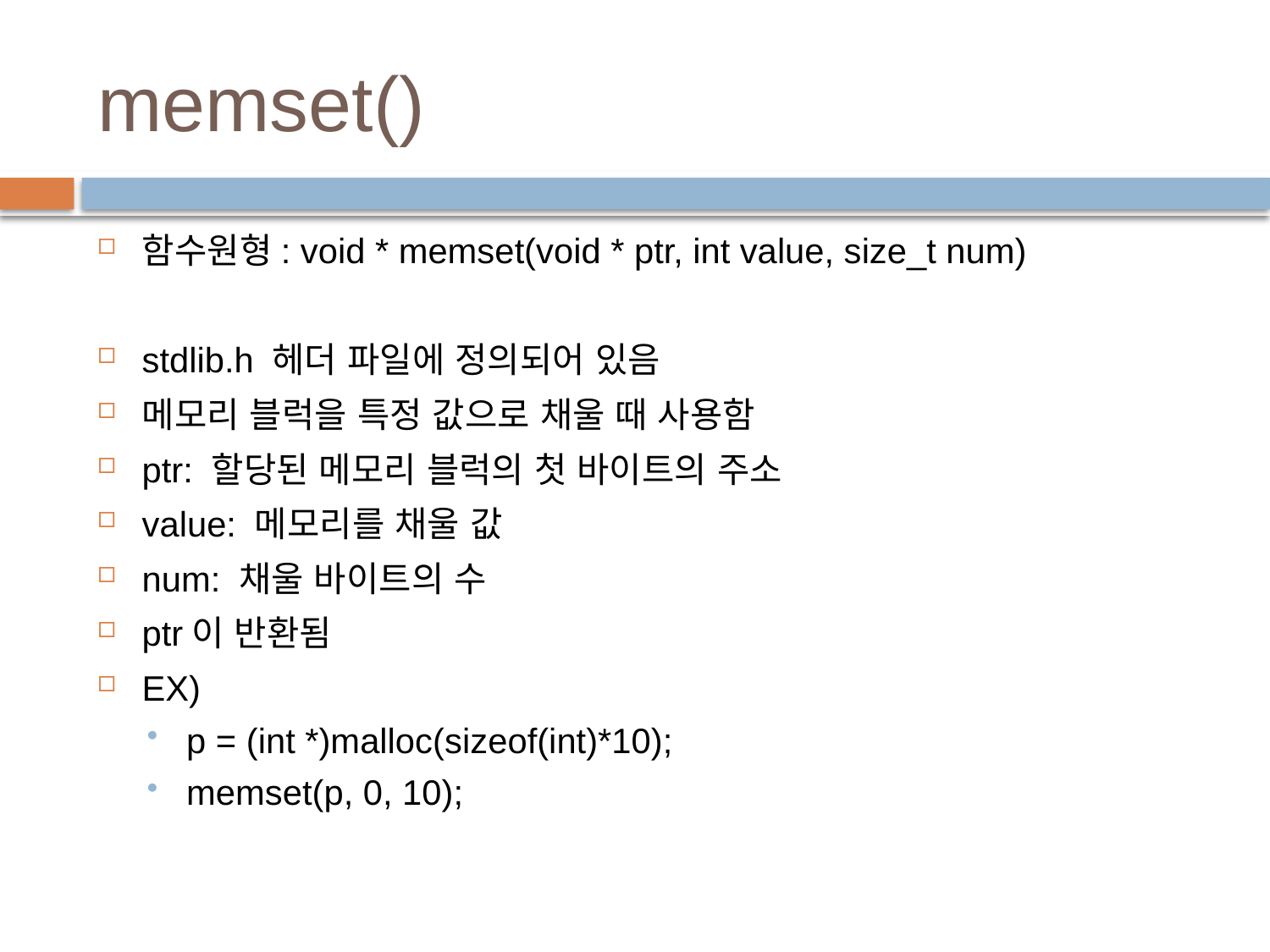

# memset()
함수원형: void * memset(void * ptr, int value, size_t num)

stdlib.h 헤더 파일에 정의되어 있음
메모리 블럭을 특정 값으로 채울 때 사용함
ptr: 할당된 메모리 블럭의 첫 바이트의 주소
value: 메모리를 채울 값
num: 채울 바이트의 수
ptr이 반환됨
EX)
p = (int *)malloc(sizeof(int)*10);
memset(p, 0, 10);